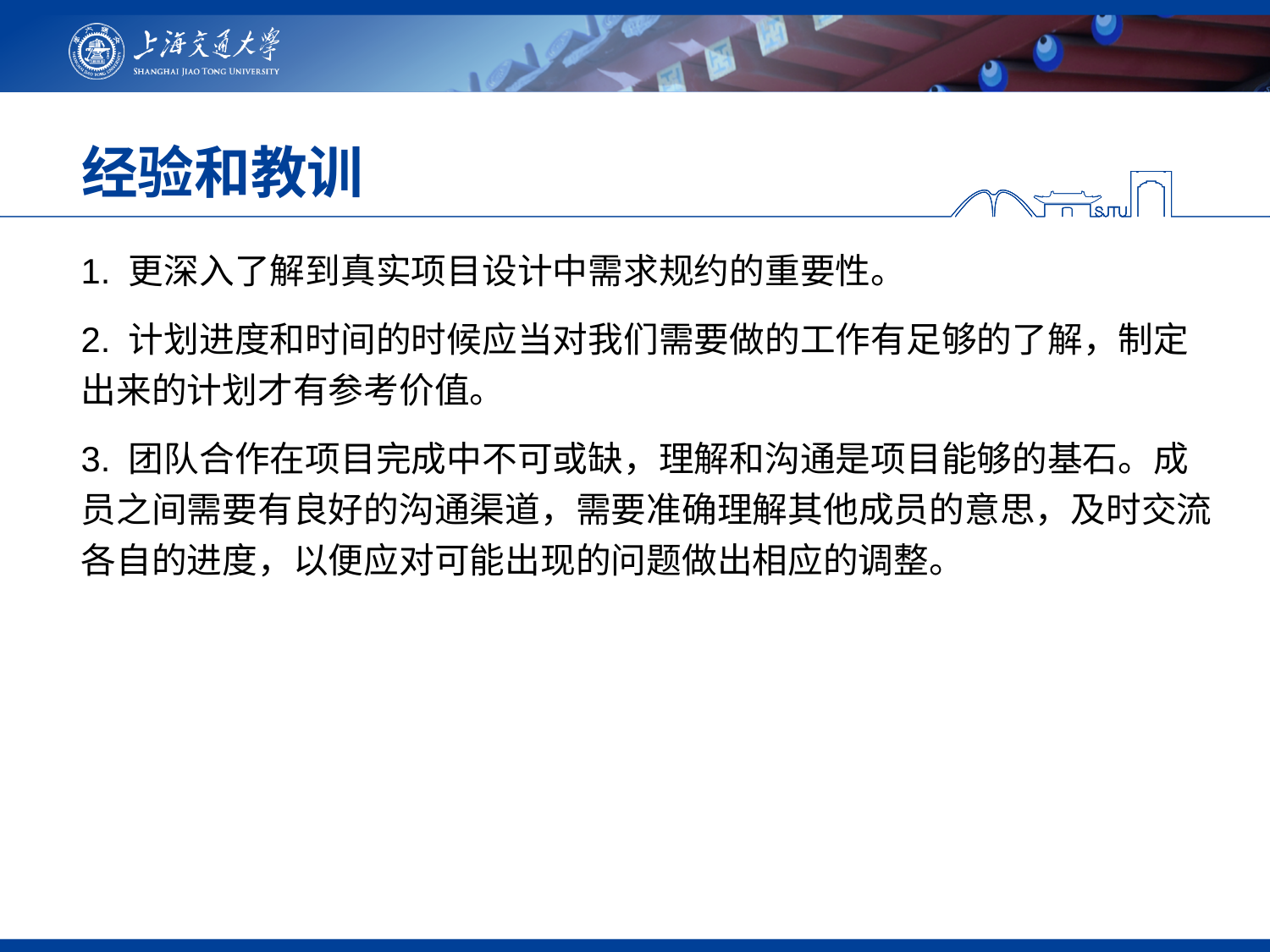

# 经验和教训
1. 更深入了解到真实项目设计中需求规约的重要性。
2. 计划进度和时间的时候应当对我们需要做的工作有足够的了解，制定出来的计划才有参考价值。
3. 团队合作在项目完成中不可或缺，理解和沟通是项目能够的基石。成员之间需要有良好的沟通渠道，需要准确理解其他成员的意思，及时交流各自的进度，以便应对可能出现的问题做出相应的调整。